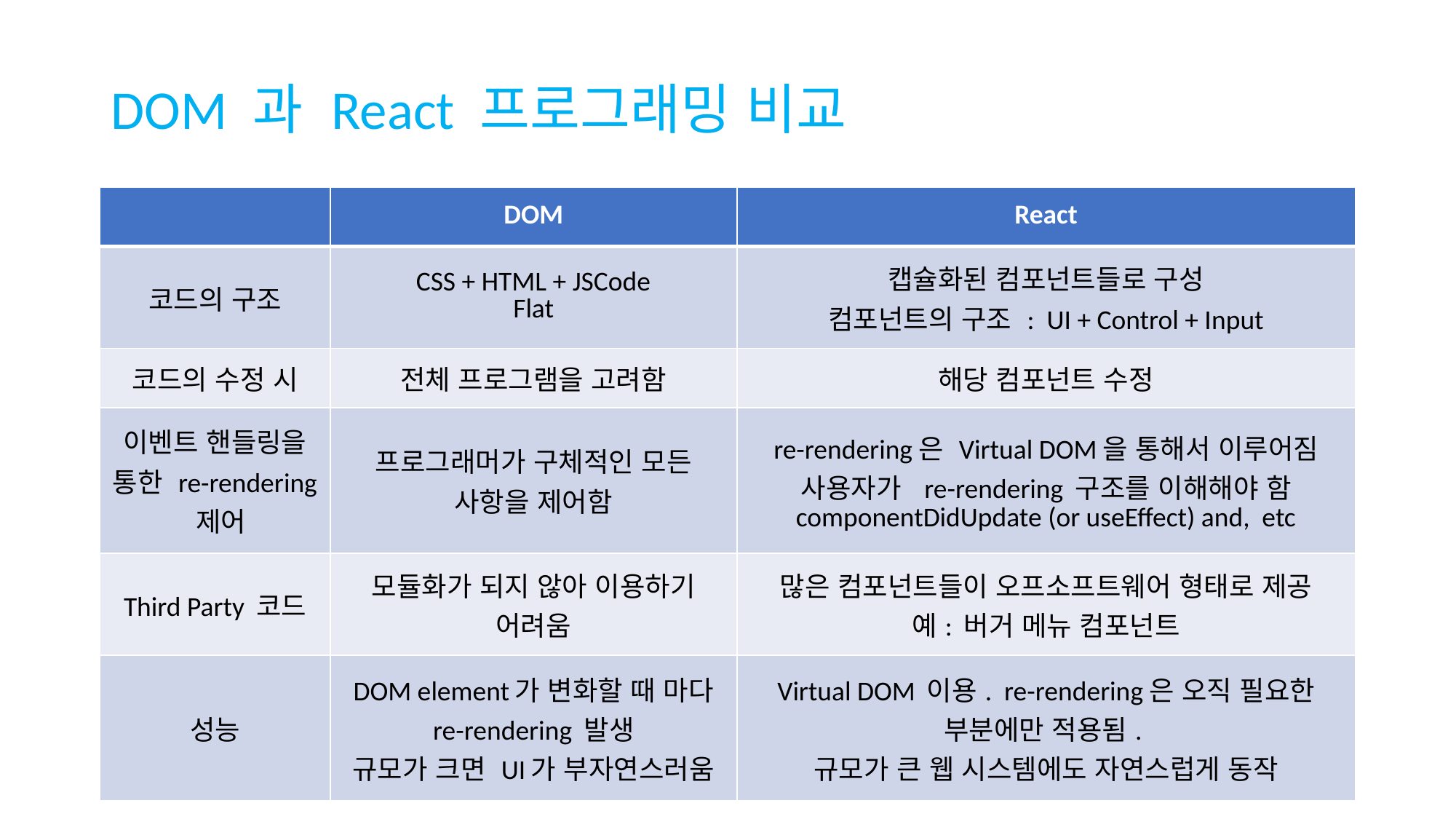

# DOM 과 React 프로그래밍 비교
|  | DOM | React |
| --- | --- | --- |
| 코드의 구조 | CSS + HTML + JSCode Flat | 캡슐화된 컴포넌트들로 구성 컴포넌트의 구조 : UI + Control + Input |
| 코드의 수정 시 | 전체 프로그램을 고려함 | 해당 컴포넌트 수정 |
| 이벤트 핸들링을 통한 re-rendering 제어 | 프로그래머가 구체적인 모든 사항을 제어함 | re-rendering은 Virtual DOM을 통해서 이루어짐 사용자가 re-rendering 구조를 이해해야 함 componentDidUpdate (or useEffect) and, etc |
| Third Party 코드 | 모듈화가 되지 않아 이용하기 어려움 | 많은 컴포넌트들이 오프소프트웨어 형태로 제공 예: 버거 메뉴 컴포넌트 |
| 성능 | DOM element가 변화할 때 마다 re-rendering 발생 규모가 크면 UI가 부자연스러움 | Virtual DOM 이용. re-rendering은 오직 필요한 부분에만 적용됨. 규모가 큰 웹 시스템에도 자연스럽게 동작 |